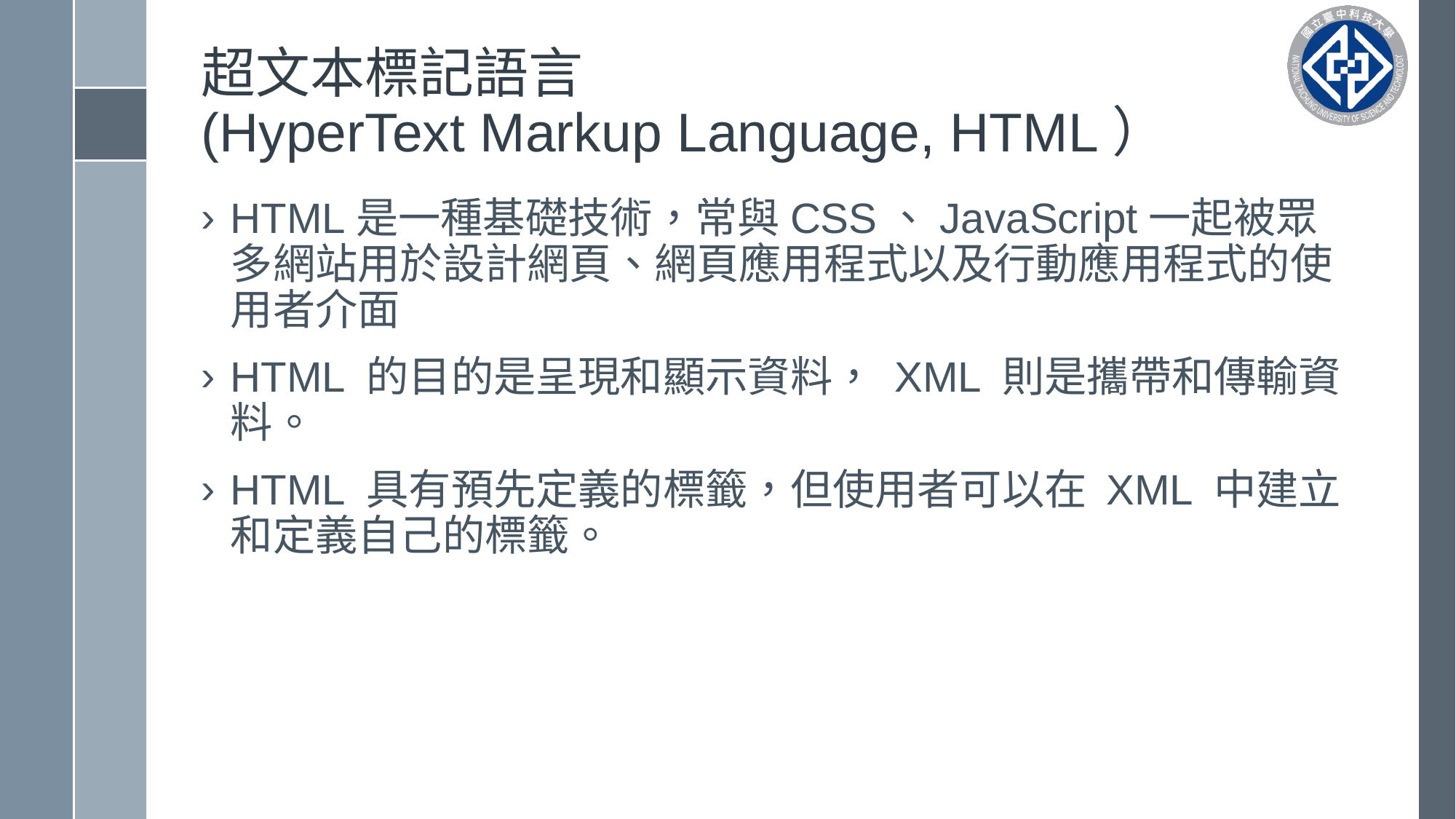

# 超文本標記語言 (HyperText Markup Language, HTML）
HTML是一種基礎技術，常與CSS、JavaScript一起被眾多網站用於設計網頁、網頁應用程式以及行動應用程式的使用者介面
HTML 的目的是呈現和顯示資料， XML 則是攜帶和傳輸資料。
HTML 具有預先定義的標籤，但使用者可以在 XML 中建立和定義自己的標籤。